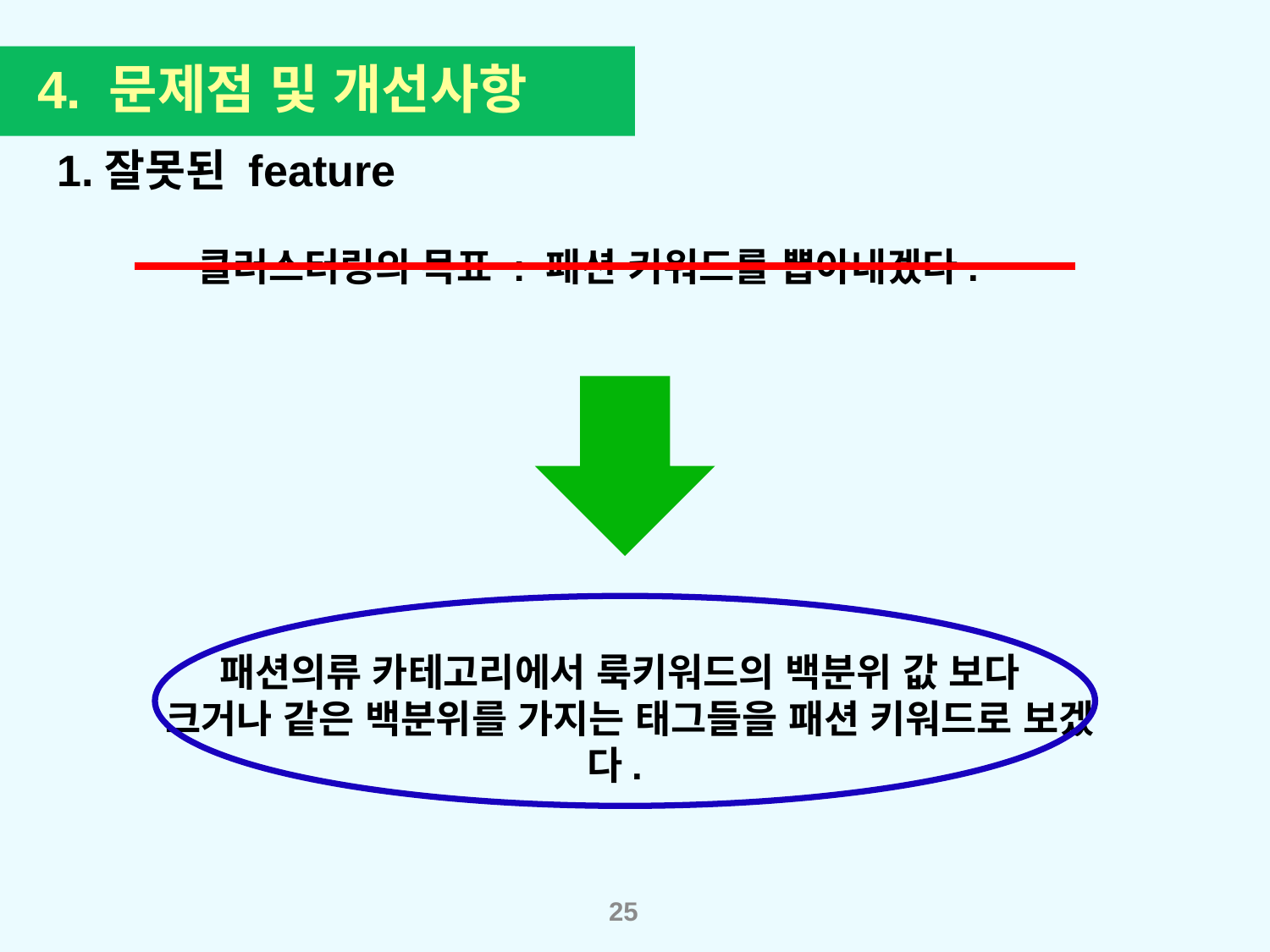

4. 문제점 및 개선사항
1.잘못된 feature

클러스터링의 목표 : 패션 키워드를 뽑아내겠다.

패션의류 카테고리에서 룩키워드의 백분위 값 보다
 크거나 같은 백분위를 가지는 태그들을 패션 키워드로 보겠다.
25